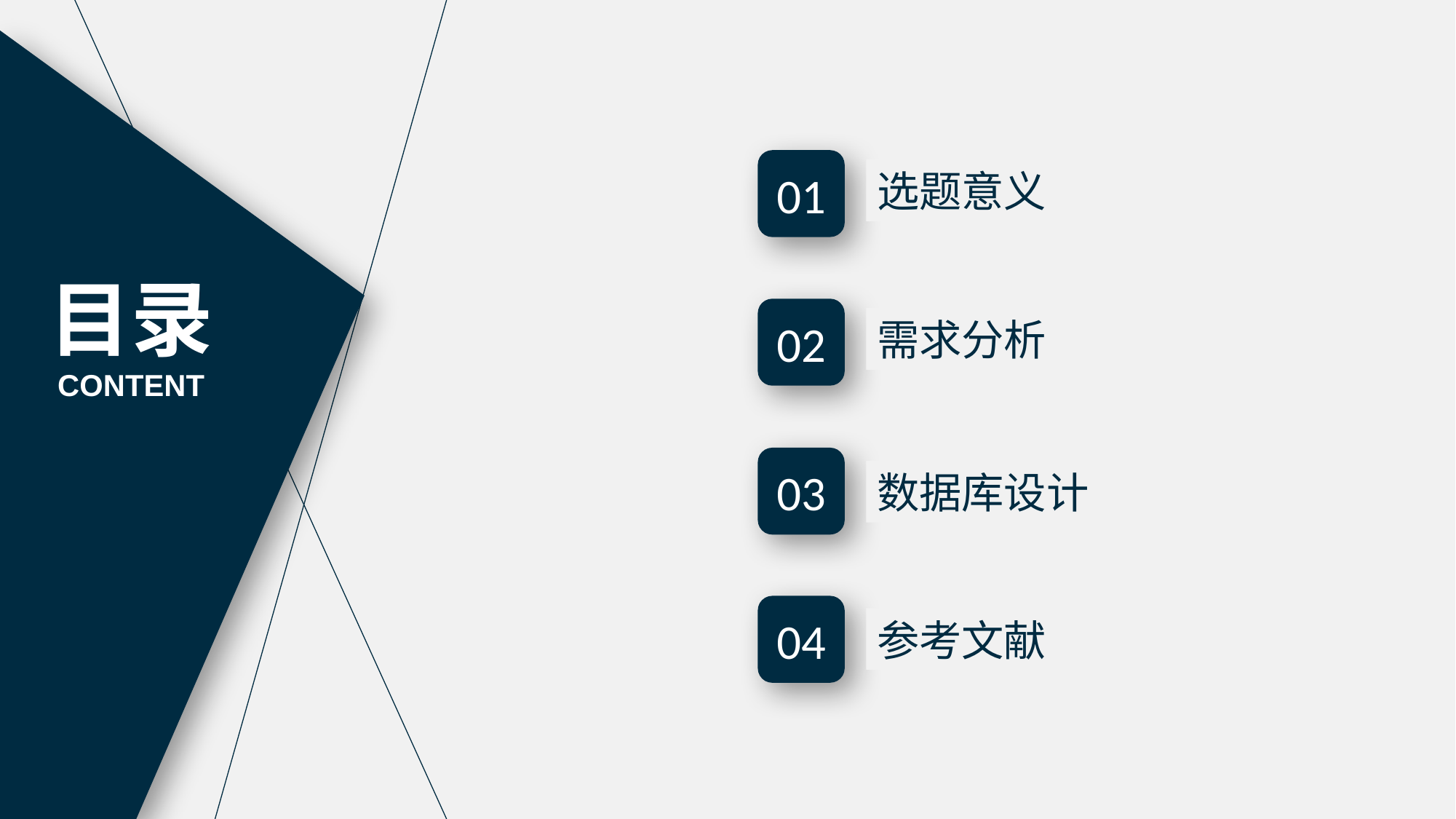

选题意义
01
目录
CONTENT

需求分析
02

03
数据库设计

04
参考文献